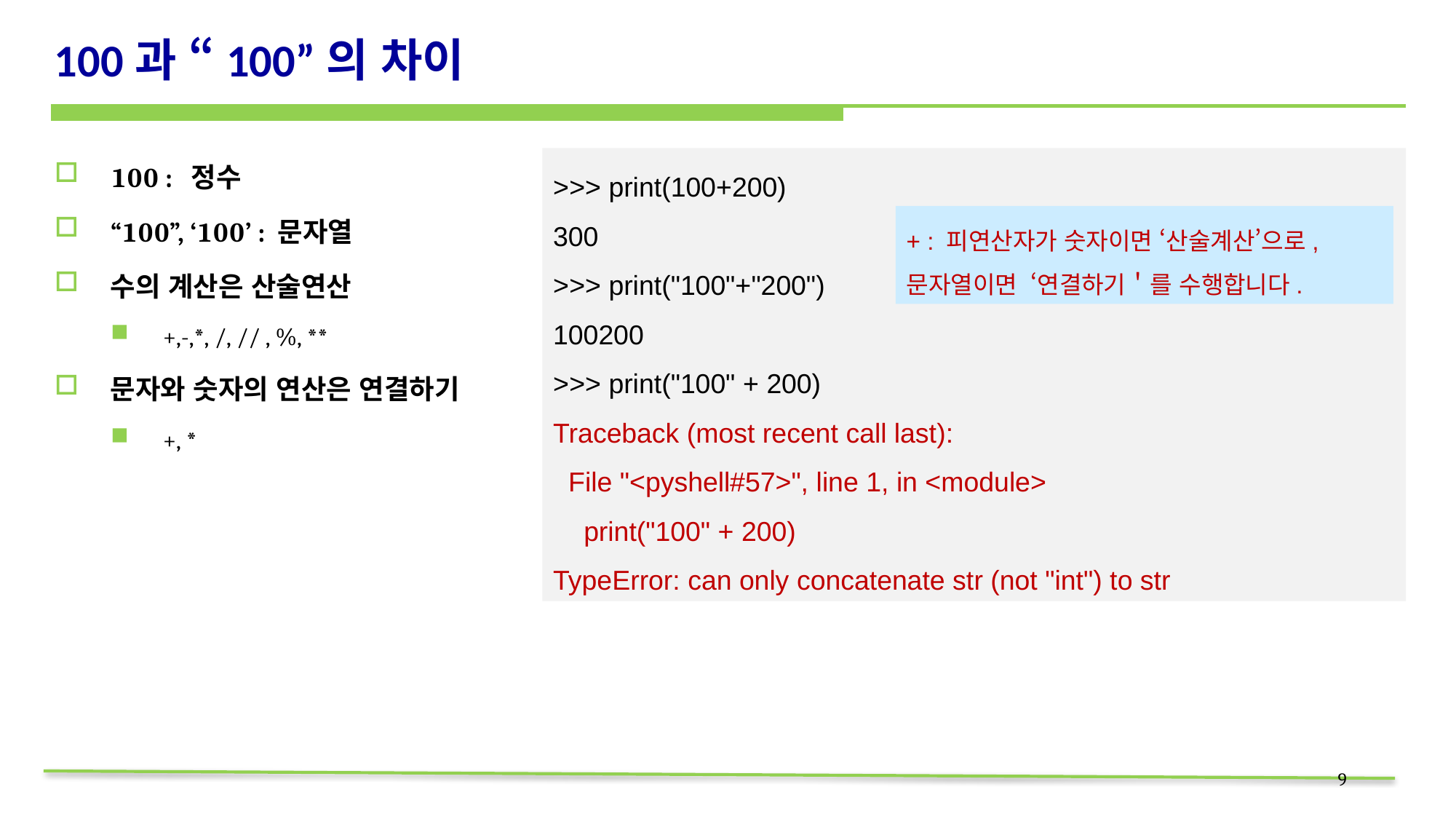

# 100과 “100”의 차이
100 :  정수
“100”, ‘100’ : 문자열
수의 계산은 산술연산
+,-,*, /, // , %, **
문자와 숫자의 연산은 연결하기
+, *
>>> print(100+200)
300
>>> print("100"+"200")
100200
>>> print("100" + 200)
Traceback (most recent call last):
  File "<pyshell#57>", line 1, in <module>
    print("100" + 200)
TypeError: can only concatenate str (not "int") to str
+ : 피연산자가 숫자이면 ‘산술계산’으로,
문자열이면  ‘연결하기＇를 수행합니다.
9